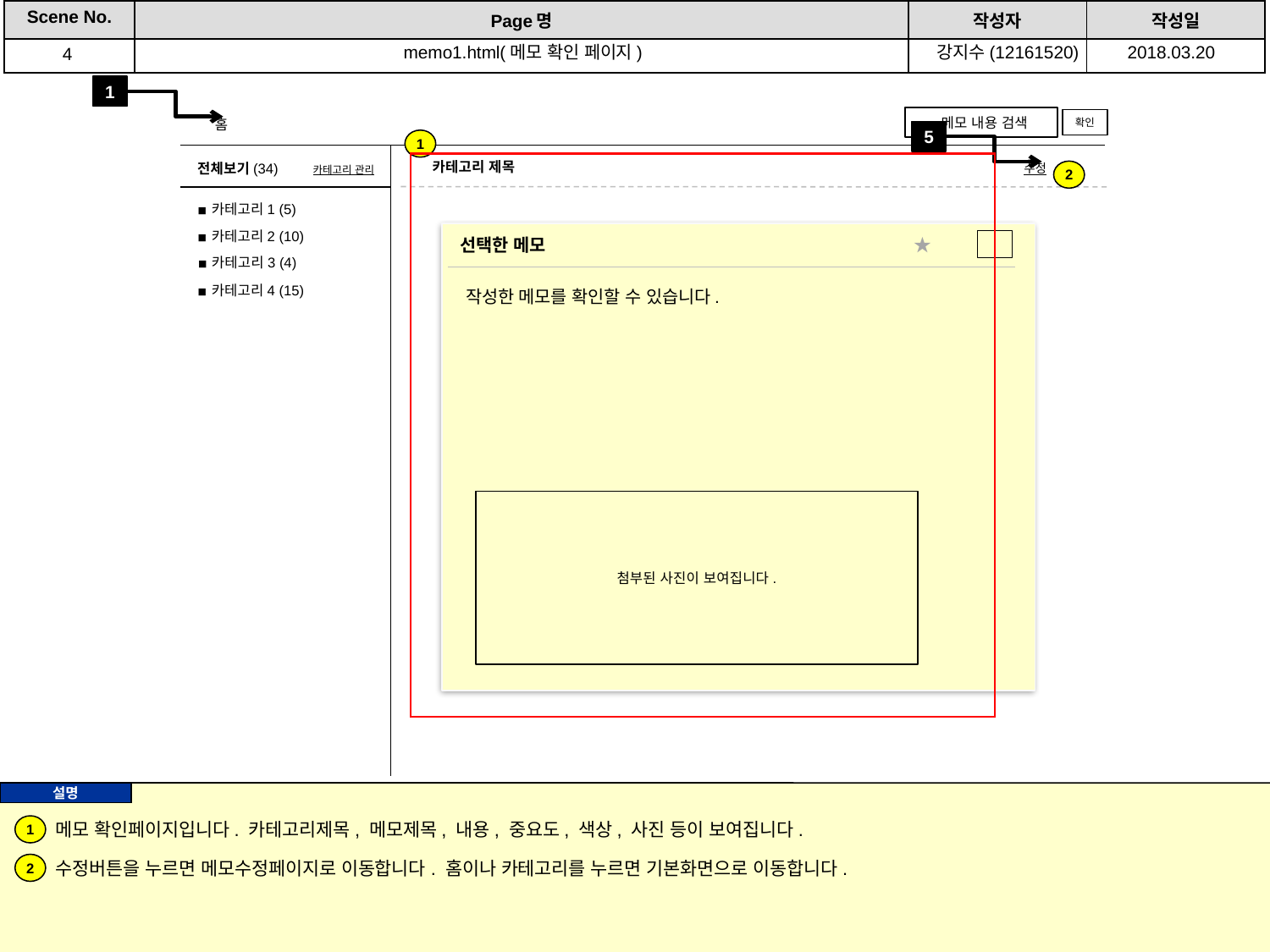

memo1.html(메모 확인 페이지)
강지수(12161520)
2018.03.20
4
1
 메모 내용 검색
확인
홈
5
1
카테고리 제목
전체보기(34)

수정
카테고리 관리
2
■ 카테고리1 (5)
■ 카테고리2 (10)

선택한 메모 			               ★

■ 카테고리3 (4)
■ 카테고리4 (15)
작성한 메모를 확인할 수 있습니다.

첨부된 사진이 보여집니다.

메모 확인페이지입니다. 카테고리제목, 메모제목, 내용, 중요도, 색상, 사진 등이 보여집니다.
1
수정버튼을 누르면 메모수정페이지로 이동합니다. 홈이나 카테고리를 누르면 기본화면으로 이동합니다.
2